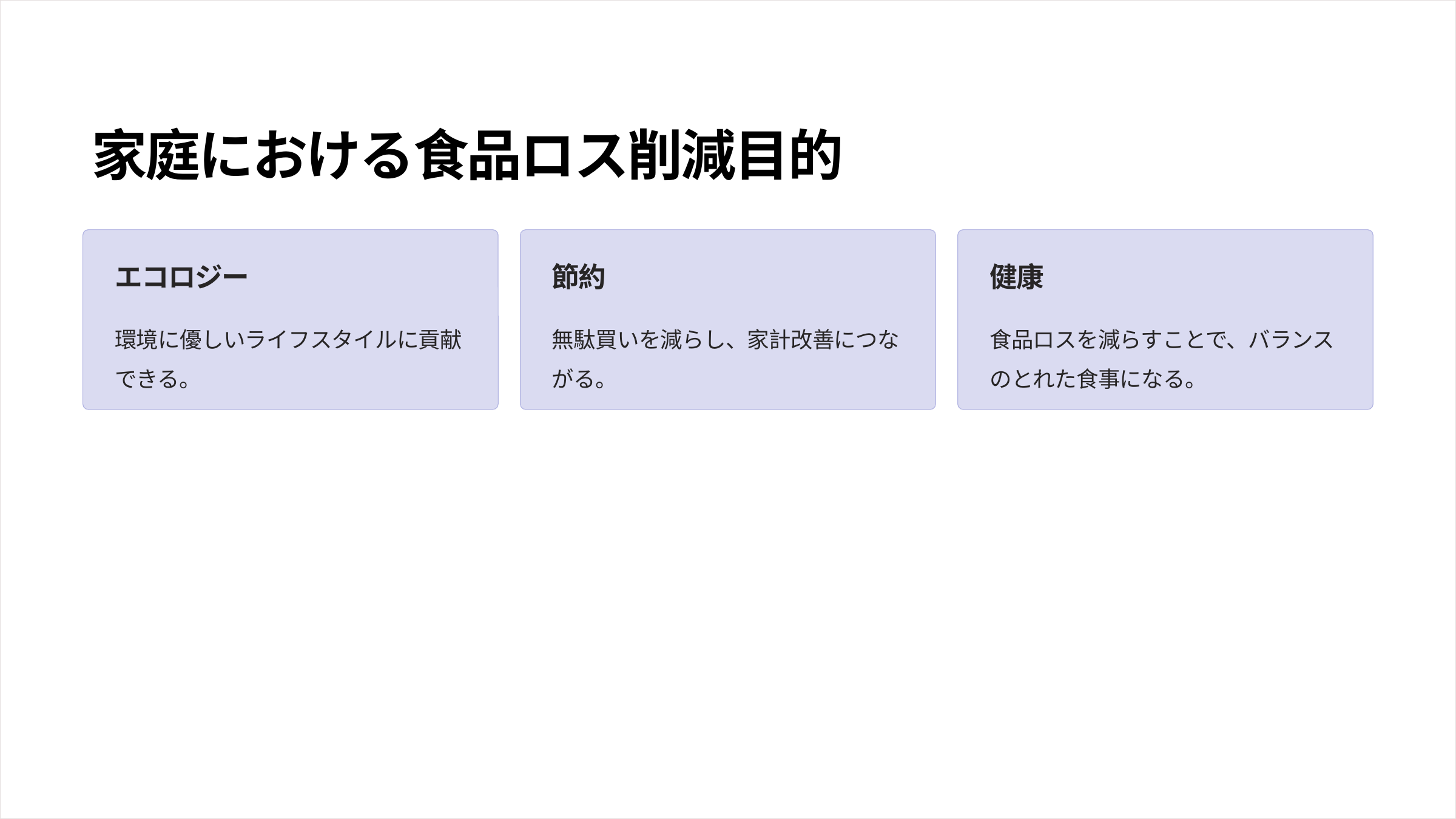

家庭における食品ロス削減目的

エコロジー
節約
健康
環境に優しいライフスタイルに貢献できる。
無駄買いを減らし、家計改善につながる。
食品ロスを減らすことで、バランスのとれた食事になる。